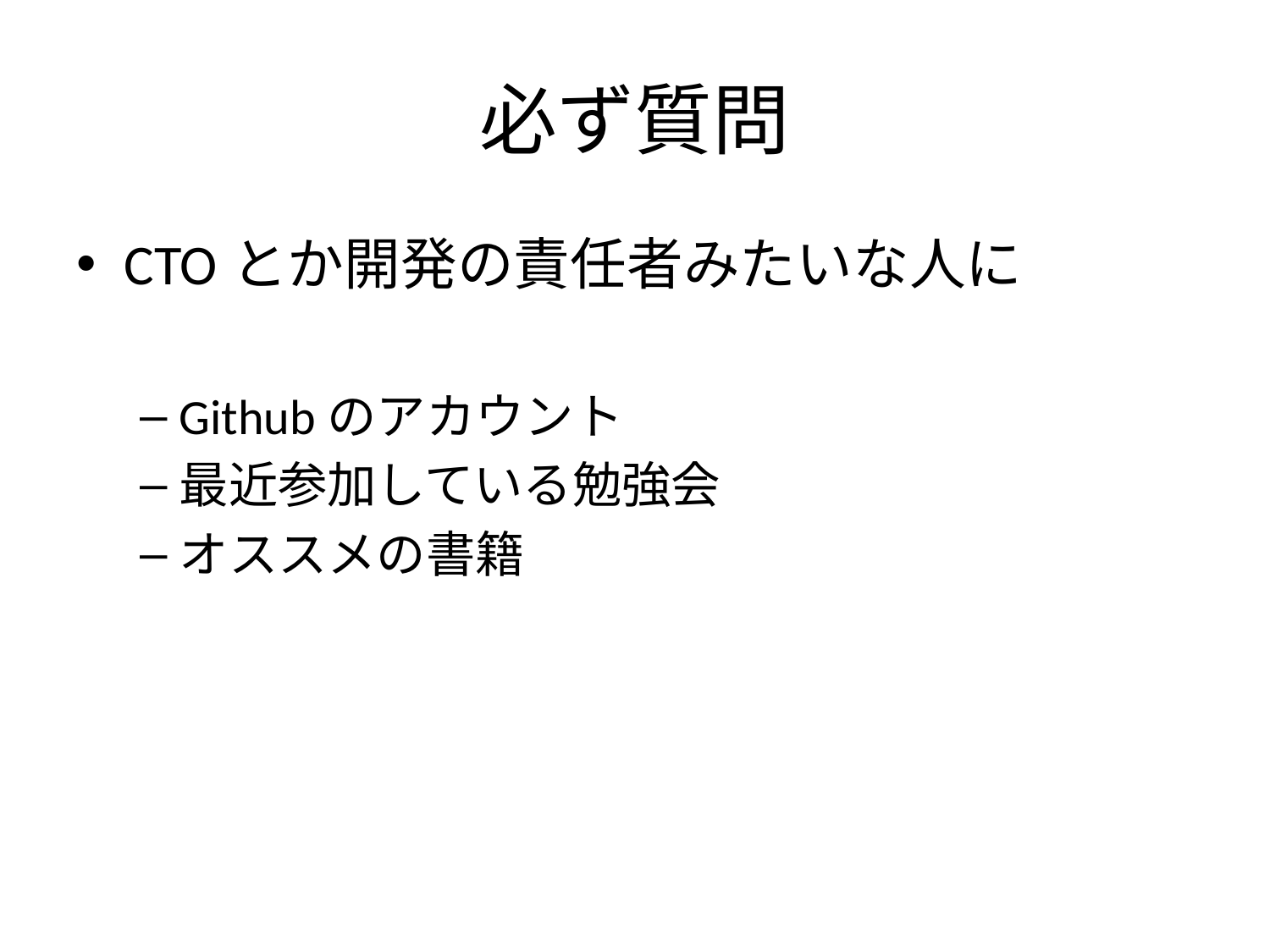

# 必ず質問
CTOとか開発の責任者みたいな人に

Githubのアカウント
最近参加している勉強会
オススメの書籍